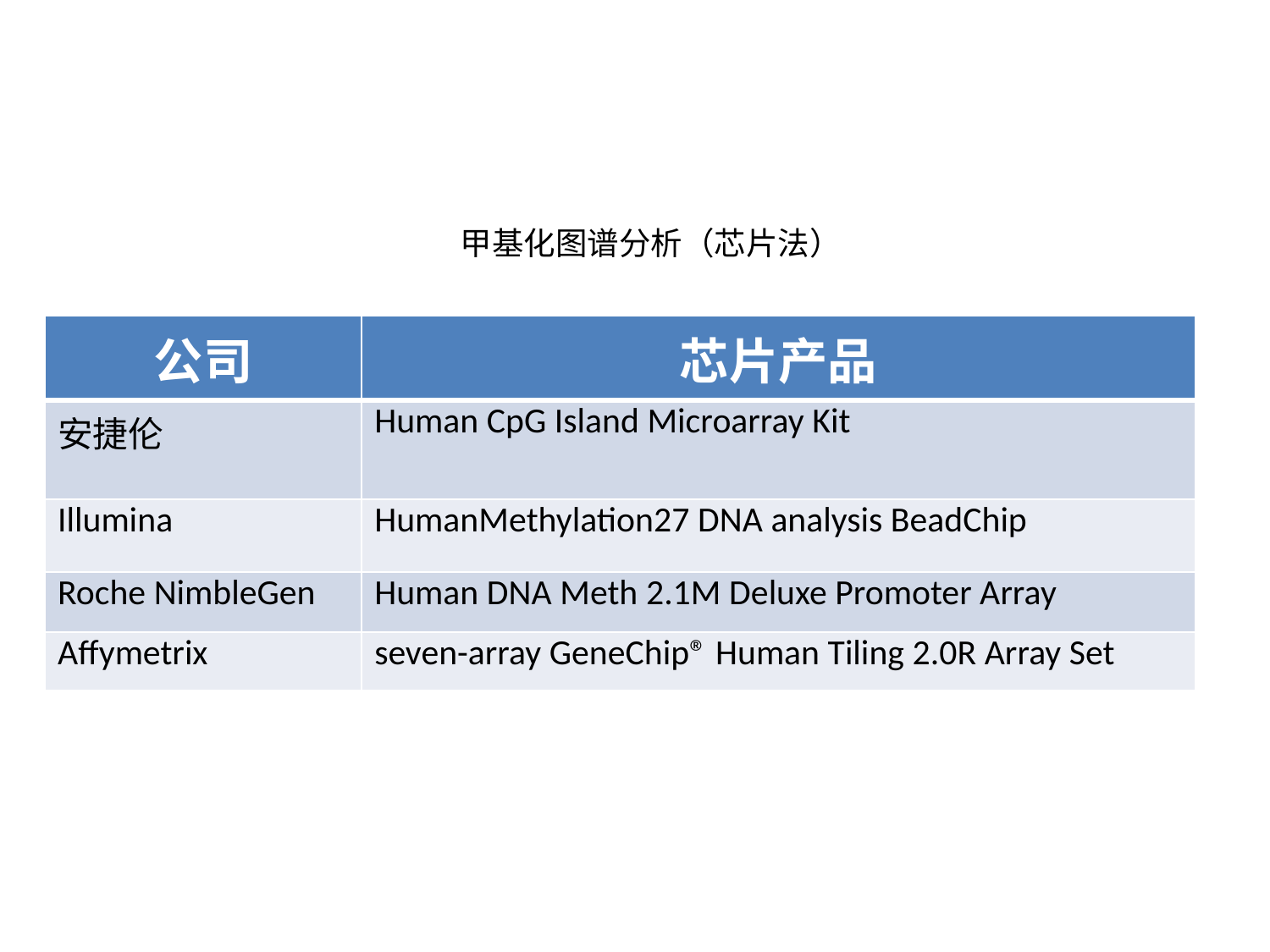

# 甲基化图谱分析（芯片法）
| 公司 | 芯片产品 |
| --- | --- |
| 安捷伦 | Human CpG Island Microarray Kit |
| Illumina | HumanMethylation27 DNA analysis BeadChip |
| Roche NimbleGen | Human DNA Meth 2.1M Deluxe Promoter Array |
| Affymetrix | seven-array GeneChip® Human Tiling 2.0R Array Set |